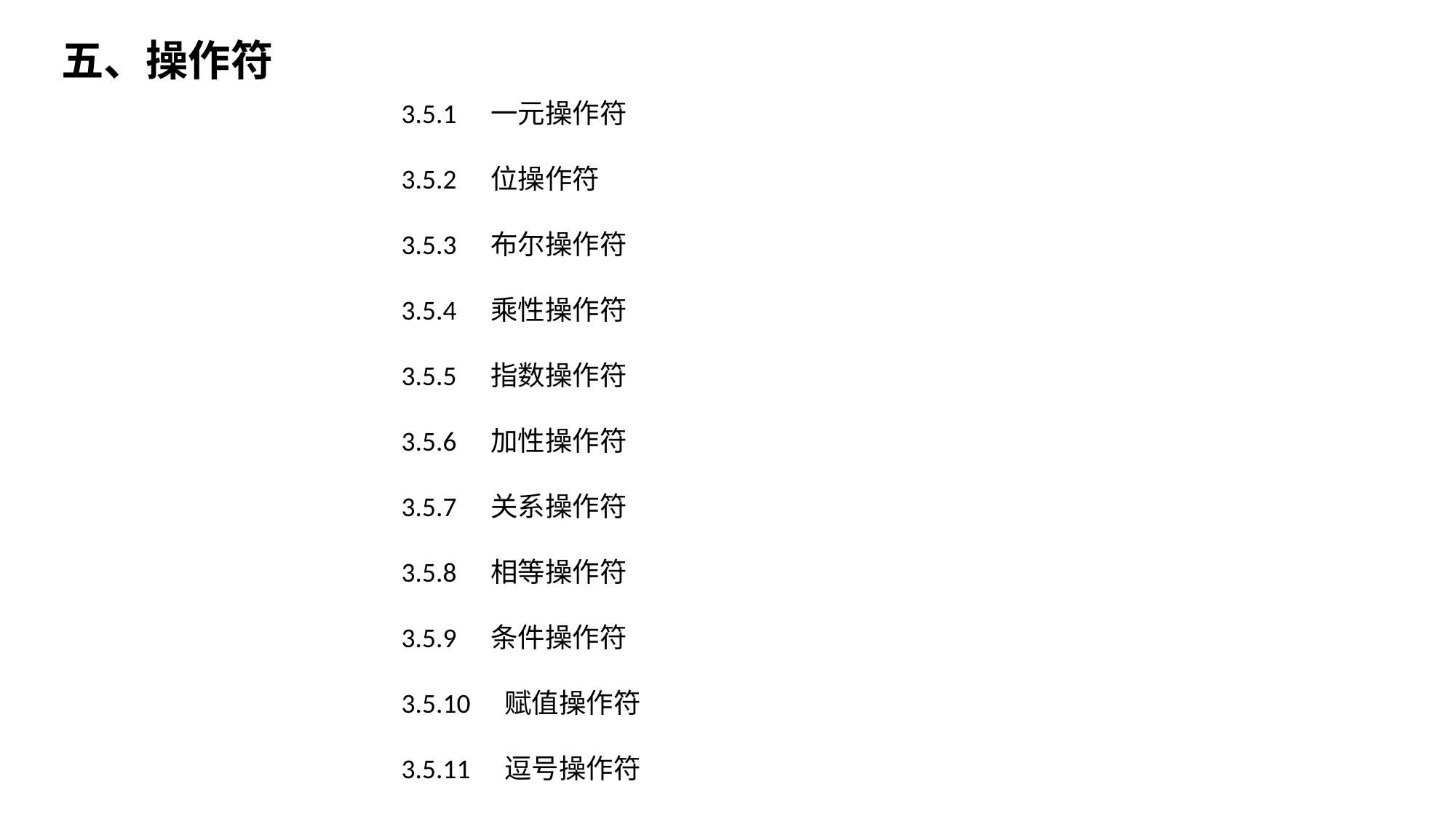

五、操作符
3.5.1　一元操作符

3.5.2　位操作符

3.5.3　布尔操作符

3.5.4　乘性操作符

3.5.5　指数操作符

3.5.6　加性操作符

3.5.7　关系操作符

3.5.8　相等操作符

3.5.9　条件操作符

3.5.10　赋值操作符

3.5.11　逗号操作符